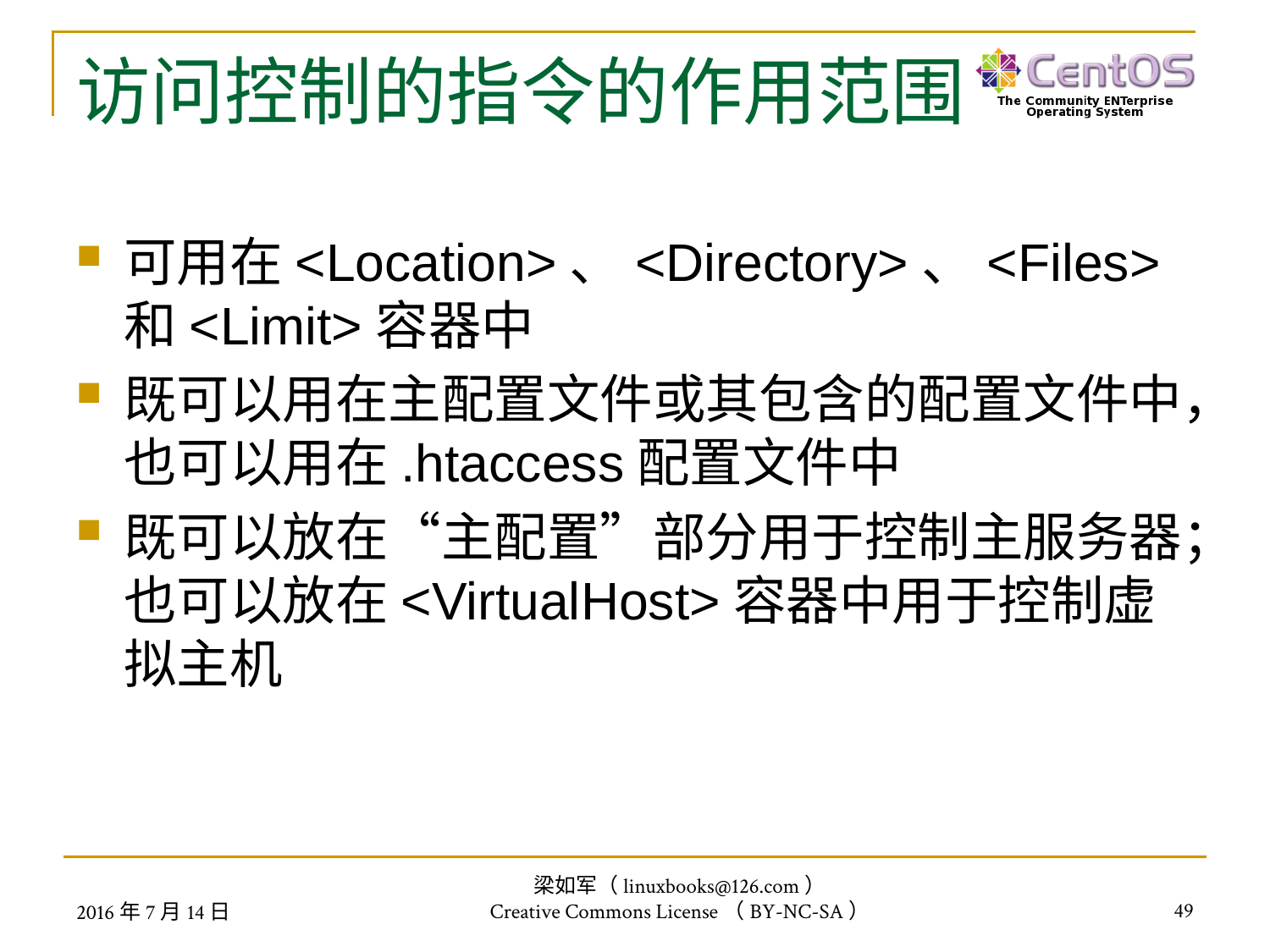

# 访问控制的指令的作用范围
可用在<Location>、<Directory>、<Files> 和<Limit>容器中
既可以用在主配置文件或其包含的配置文件中，也可以用在.htaccess配置文件中
既可以放在“主配置”部分用于控制主服务器；也可以放在<VirtualHost>容器中用于控制虚拟主机
梁如军（linuxbooks@126.com）
Creative Commons License（BY-NC-SA）
2016年7月14日
49